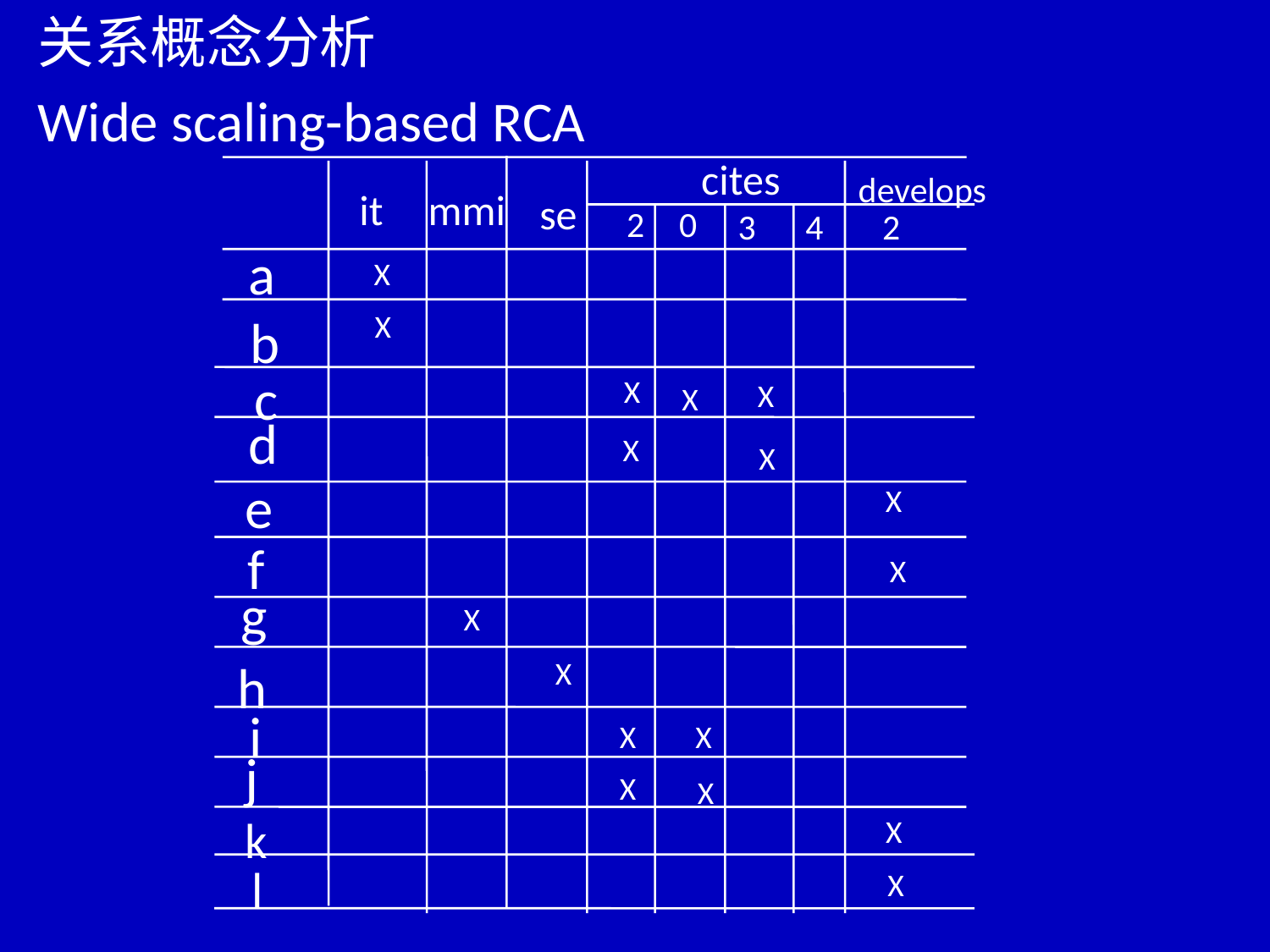

关系概念分析
Wide scaling-based RCA

cites

develops
mmi
it
se
2
0
3
4
2

a
X
X
b
c
X
X
X
d
X
X
e
X
f
X
g
X
h
X
i
X
X
j
X
X
k
X
l
X